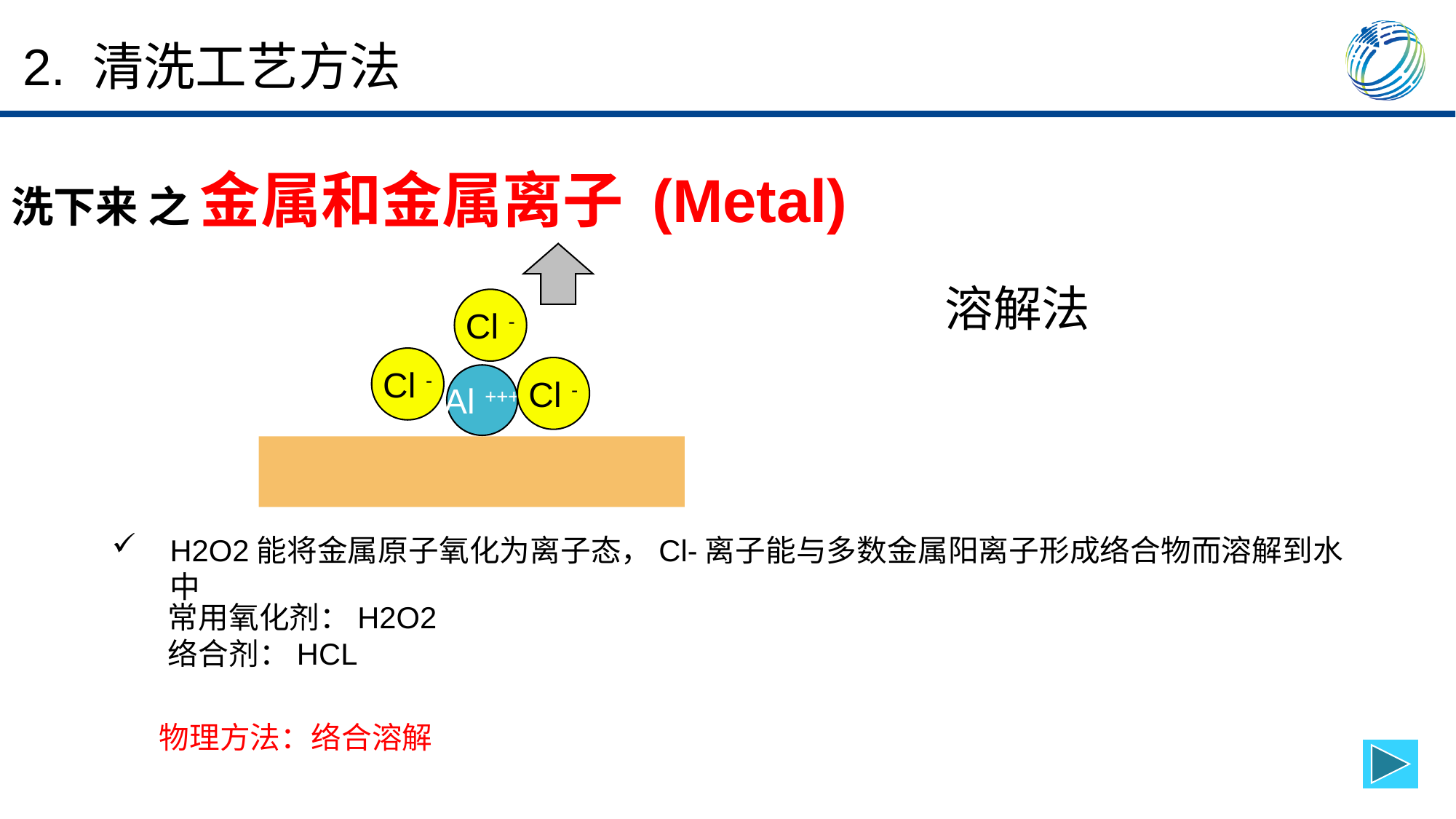

2. 清洗工艺方法
洗下来 之 金属和金属离子 (Metal)

Cl -
Cl -
Cl -
Al +++

溶解法
H2O2能将金属原子氧化为离子态，Cl-离子能与多数金属阳离子形成络合物而溶解到水中
常用氧化剂：H2O2
络合剂：HCL
物理方法：络合溶解